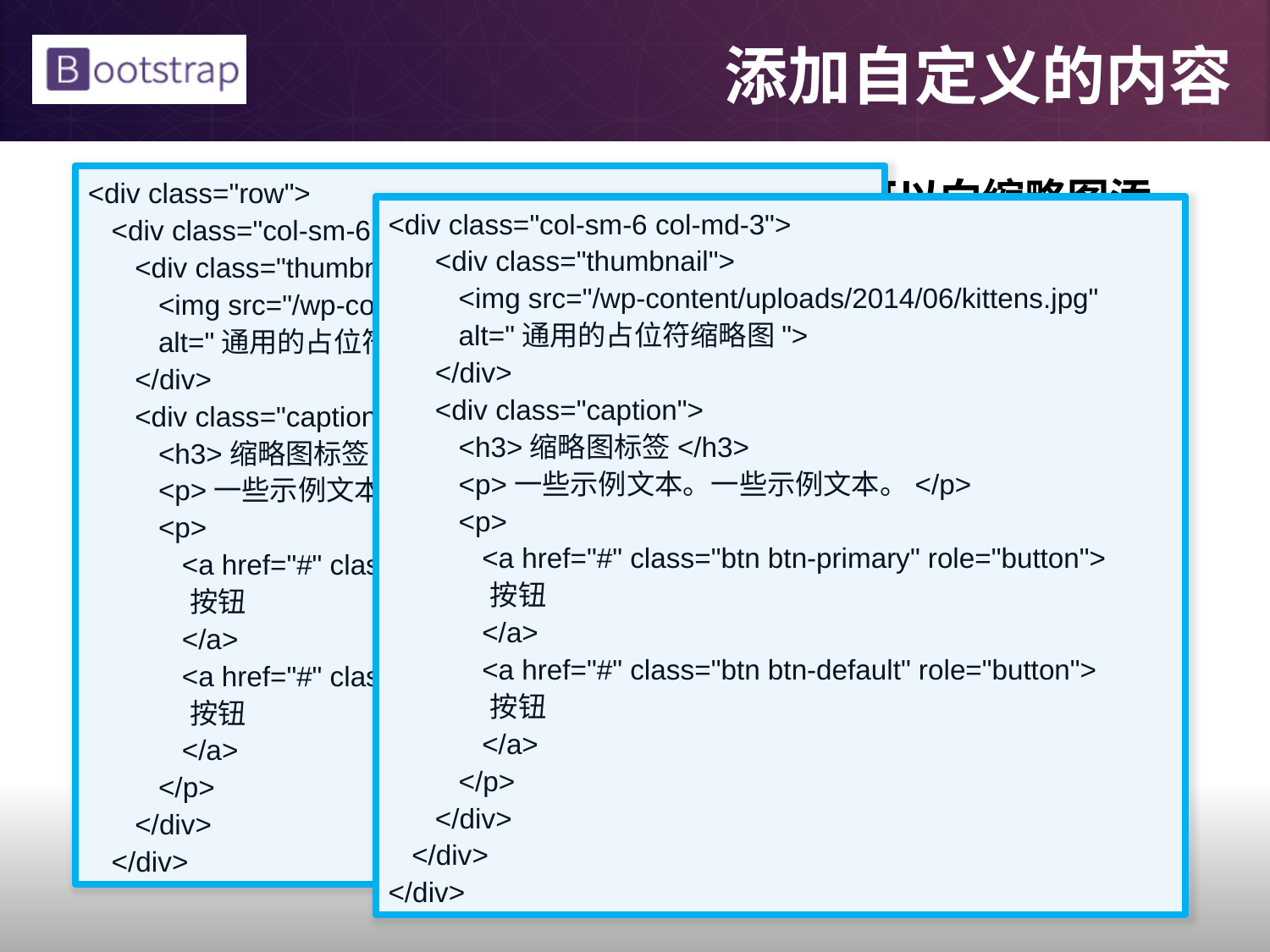

# 添加自定义的内容
现在我们有了一个基本的缩略图，我们可以向缩略图添加各种 HTML 内容，比如标题、段落或按钮。具体步骤如下：
把带有 class .thumbnail 的 <a> 标签改为 <div>。
在该 <div> 内，您可以添加任何您想要添加的东西。由于这是一个 <div>，我们可以使用默认的基于 span 的命名规则来调整大小。
如果您想要给多个图像进行分组，请把它们放置在一个无序列表中，且每个列表项向左浮动。
下面的实例演示了这点：
<div class="row">
   <div class="col-sm-6 col-md-3">
      <div class="thumbnail">
         <img src="/wp-content/uploads/2014/06/kittens.jpg"
         alt="通用的占位符缩略图">
      </div>
      <div class="caption">
         <h3>缩略图标签</h3>
         <p>一些示例文本。一些示例文本。</p>
         <p>
            <a href="#" class="btn btn-primary" role="button">
               按钮
            </a>
            <a href="#" class="btn btn-default" role="button">
               按钮
            </a>
         </p>
      </div>
   </div>
<div class="col-sm-6 col-md-3">
      <div class="thumbnail">
         <img src="/wp-content/uploads/2014/06/kittens.jpg"
         alt="通用的占位符缩略图">
      </div>
      <div class="caption">
         <h3>缩略图标签</h3>
         <p>一些示例文本。一些示例文本。</p>
         <p>
            <a href="#" class="btn btn-primary" role="button">
               按钮
            </a>
            <a href="#" class="btn btn-default" role="button">
               按钮
            </a>
         </p>
      </div>
   </div>
</div>